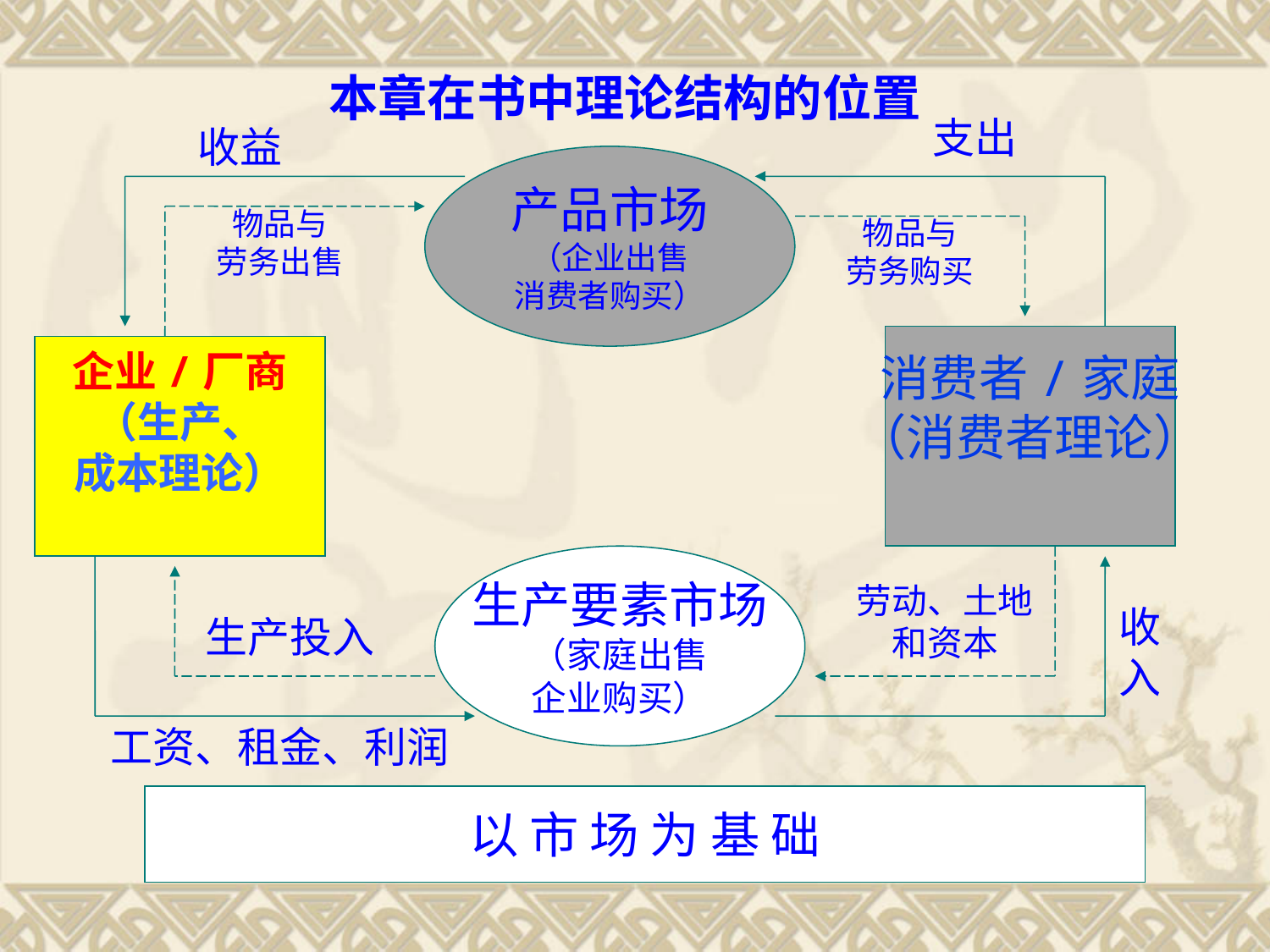

本章在书中理论结构的位置
支出
收益
产品市场
（企业出售
消费者购买）

物品与
劳务出售

物品与
劳务购买
消费者/家庭
（消费者理论）

企业/厂商
（生产、
成本理论）

生产要素市场
（家庭出售
企业购买）

劳动、土地
和资本
收
入
生产投入

工资、租金、利润
以 市 场 为 基 础